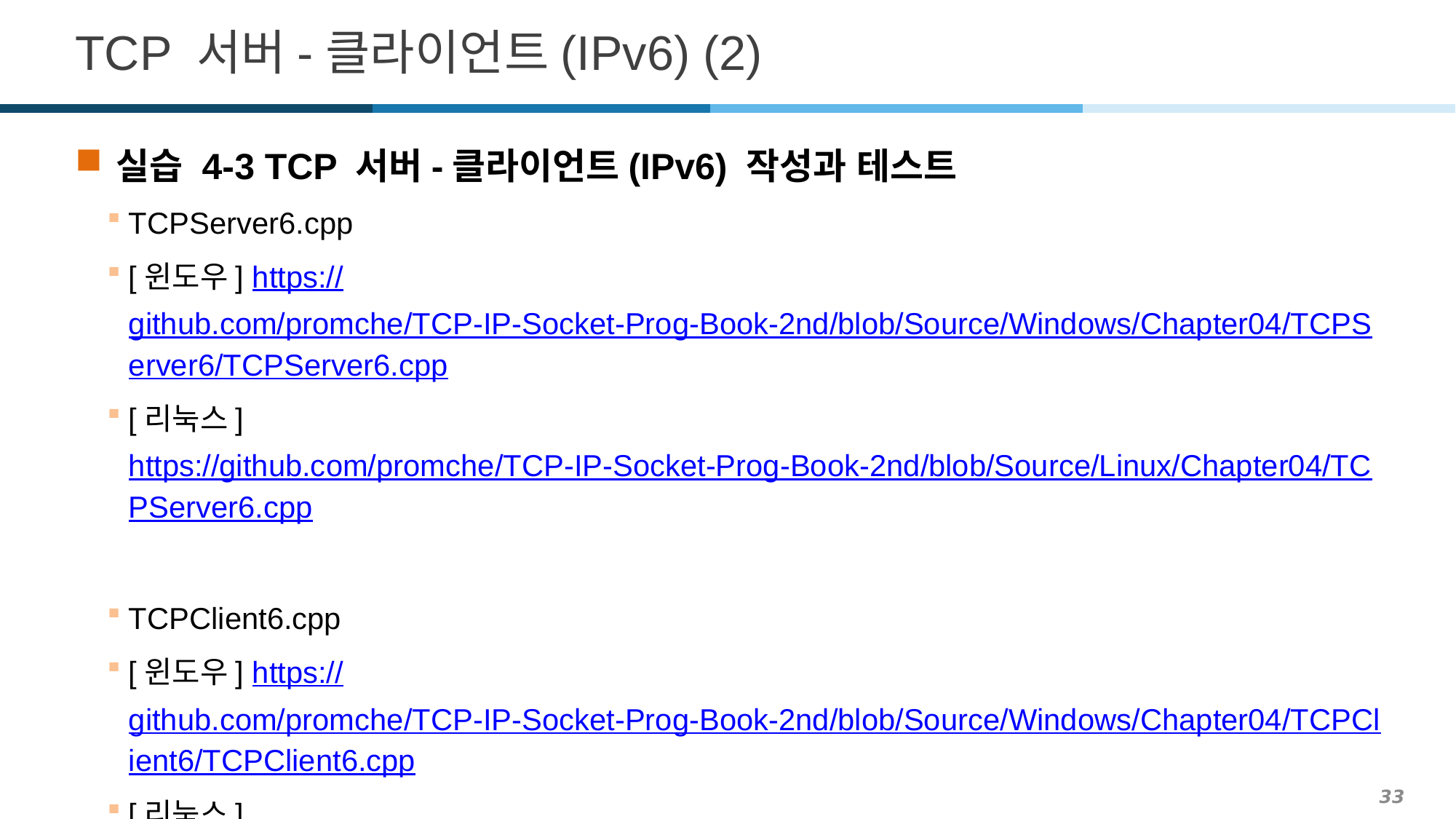

# TCP 서버-클라이언트(IPv6) (2)
실습 4-3 TCP 서버-클라이언트(IPv6) 작성과 테스트
TCPServer6.cpp
[윈도우] https://github.com/promche/TCP-IP-Socket-Prog-Book-2nd/blob/Source/Windows/Chapter04/TCPServer6/TCPServer6.cpp
[리눅스] https://github.com/promche/TCP-IP-Socket-Prog-Book-2nd/blob/Source/Linux/Chapter04/TCPServer6.cpp

TCPClient6.cpp
[윈도우] https://github.com/promche/TCP-IP-Socket-Prog-Book-2nd/blob/Source/Windows/Chapter04/TCPClient6/TCPClient6.cpp
[리눅스] https://github.com/promche/TCP-IP-Socket-Prog-Book-2nd/blob/Source/Linux/Chapter04/TCPClient6.cpp